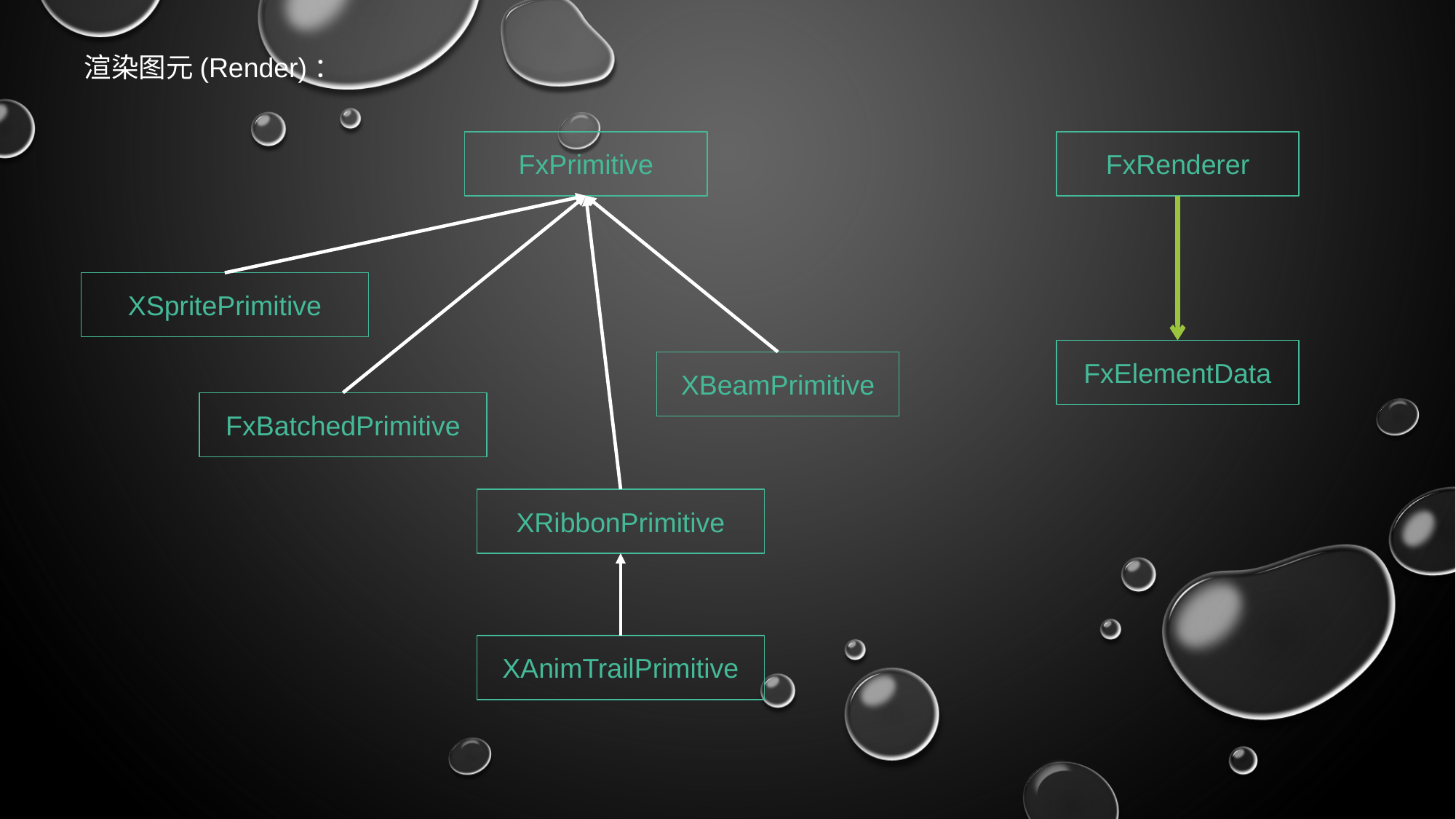

渲染图元(Render)：
FxRenderer
FxPrimitive
XSpritePrimitive
FxElementData
XBeamPrimitive
FxBatchedPrimitive
XRibbonPrimitive
XAnimTrailPrimitive